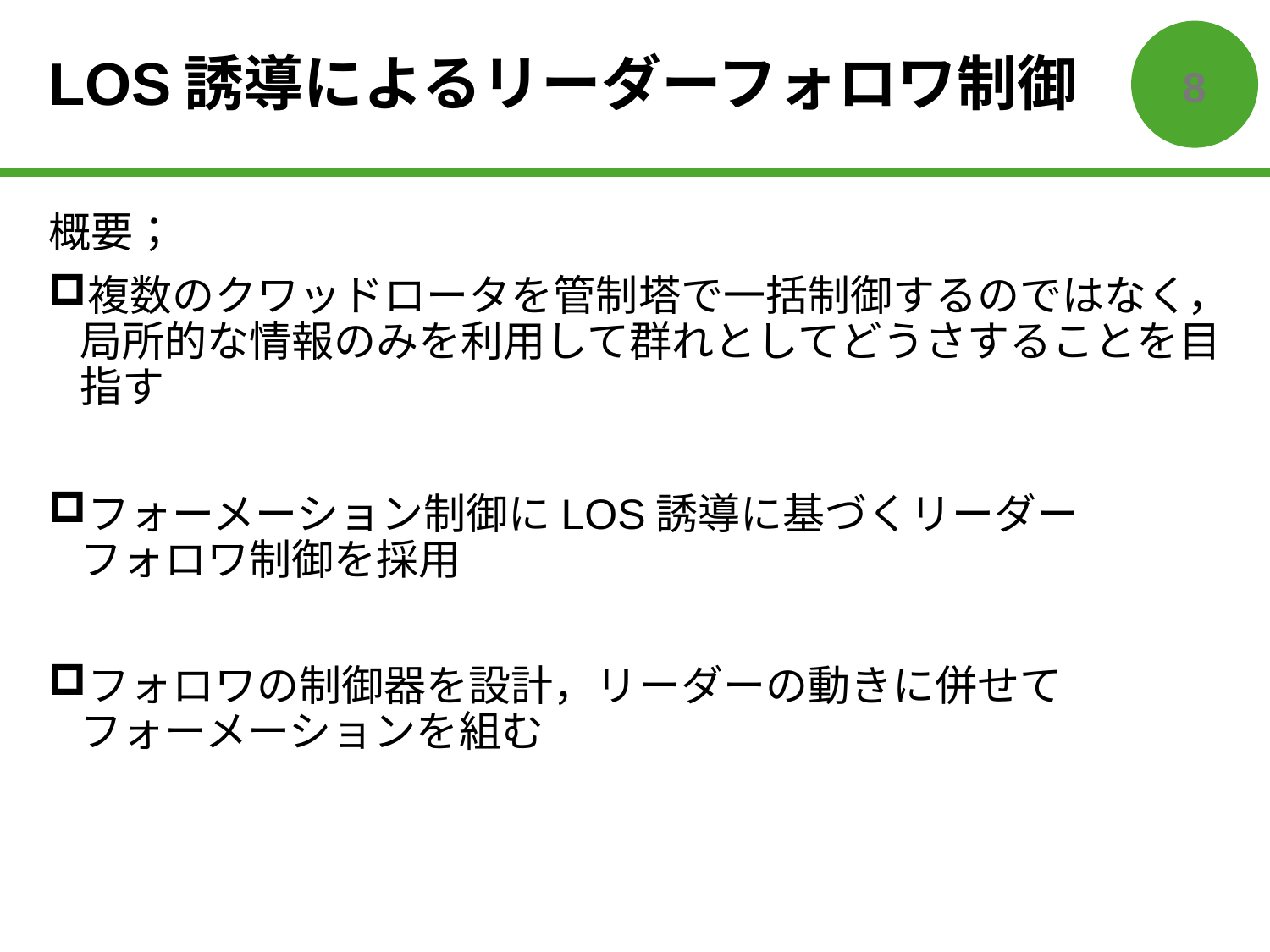

# LOS誘導によるリーダーフォロワ制御
8
概要；
複数のクワッドロータを管制塔で一括制御するのではなく，局所的な情報のみを利用して群れとしてどうさすることを目指す

フォーメーション制御にLOS誘導に基づくリーダー
フォロワ制御を採用

フォロワの制御器を設計，リーダーの動きに併せて
フォーメーションを組む